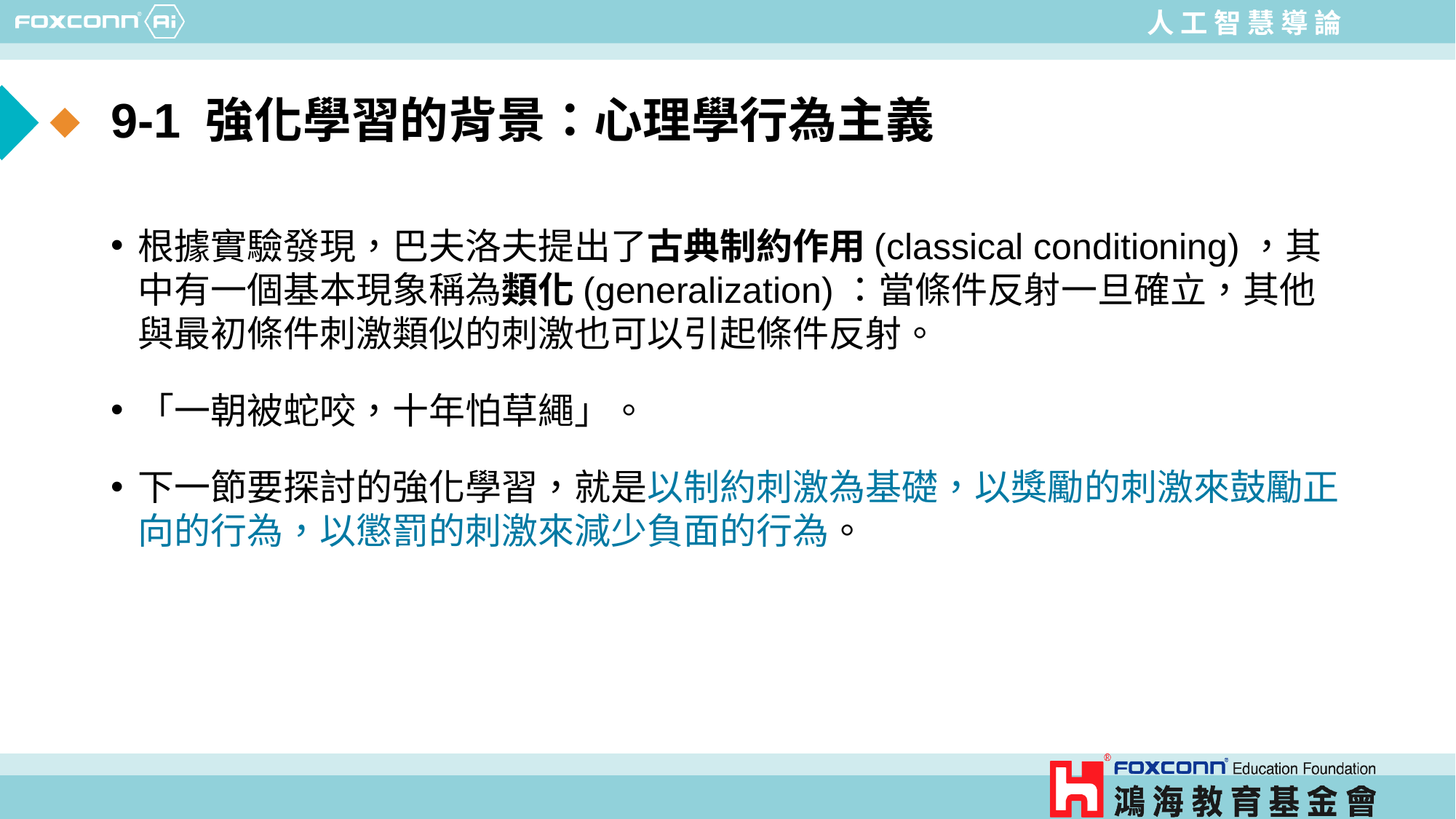

# 9-1 強化學習的背景：心理學行為主義
根據實驗發現，巴夫洛夫提出了古典制約作用(classical conditioning)，其中有一個基本現象稱為類化(generalization)：當條件反射一旦確立，其他與最初條件刺激類似的刺激也可以引起條件反射。
「一朝被蛇咬，十年怕草繩」。
下一節要探討的強化學習，就是以制約刺激為基礎，以獎勵的刺激來鼓勵正向的行為，以懲罰的刺激來減少負面的行為。